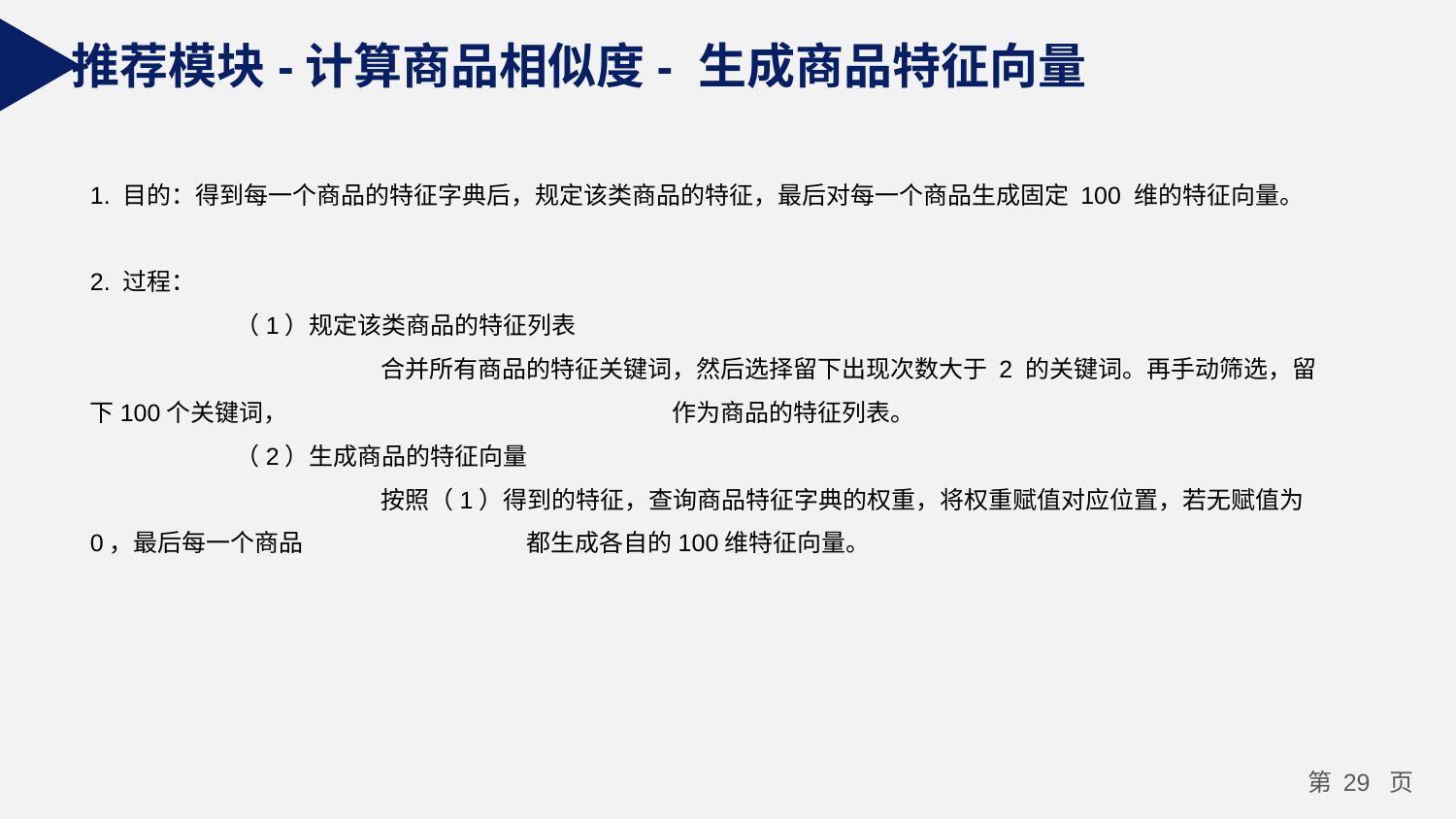

推荐模块-计算商品相似度- 生成商品特征向量
1. 目的：得到每一个商品的特征字典后，规定该类商品的特征，最后对每一个商品生成固定 100 维的特征向量。

2. 过程：
	（1）规定该类商品的特征列表
		合并所有商品的特征关键词，然后选择留下出现次数大于 2 的关键词。再手动筛选，留下100个关键词，			作为商品的特征列表。
	（2）生成商品的特征向量
		按照（1）得到的特征，查询商品特征字典的权重，将权重赋值对应位置，若无赋值为0，最后每一个商品		都生成各自的100维特征向量。